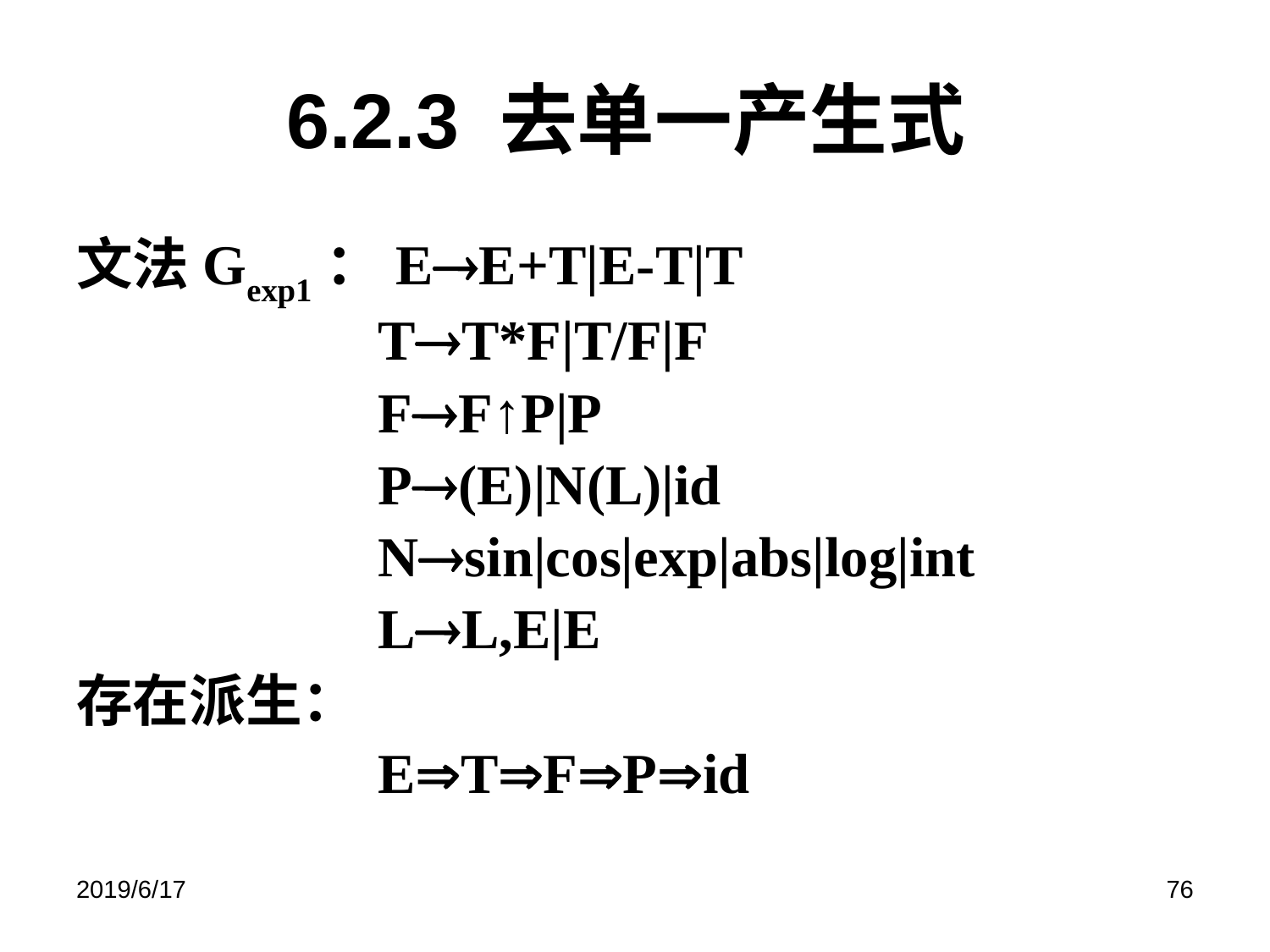

# 6.2.3 去单一产生式
文法Gexp1：E→E+T|E-T|T
			T→T*F|T/F|F
			F→F↑P|P
			P→(E)|N(L)|id
			N→sin|cos|exp|abs|log|int
			L→L,E|E
存在派生：
			E⇒T⇒F⇒P⇒id
2019/6/17
76